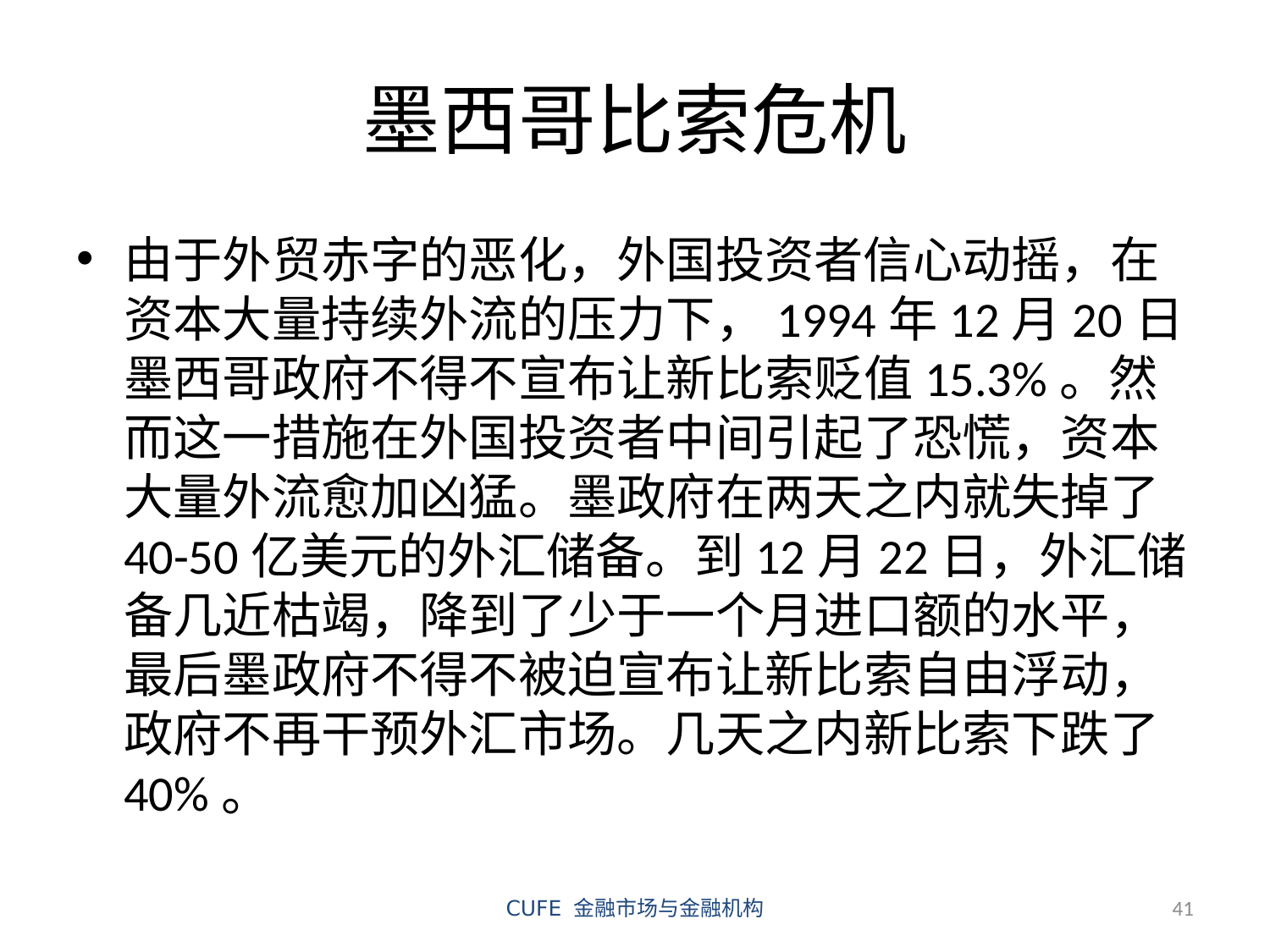

# 墨西哥比索危机
由于外贸赤字的恶化，外国投资者信心动摇，在资本大量持续外流的压力下，1994年12月20日墨西哥政府不得不宣布让新比索贬值15.3%。然而这一措施在外国投资者中间引起了恐慌，资本大量外流愈加凶猛。墨政府在两天之内就失掉了40-50亿美元的外汇储备。到12月22日，外汇储备几近枯竭，降到了少于一个月进口额的水平，最后墨政府不得不被迫宣布让新比索自由浮动，政府不再干预外汇市场。几天之内新比索下跌了40%。
CUFE 金融市场与金融机构
41